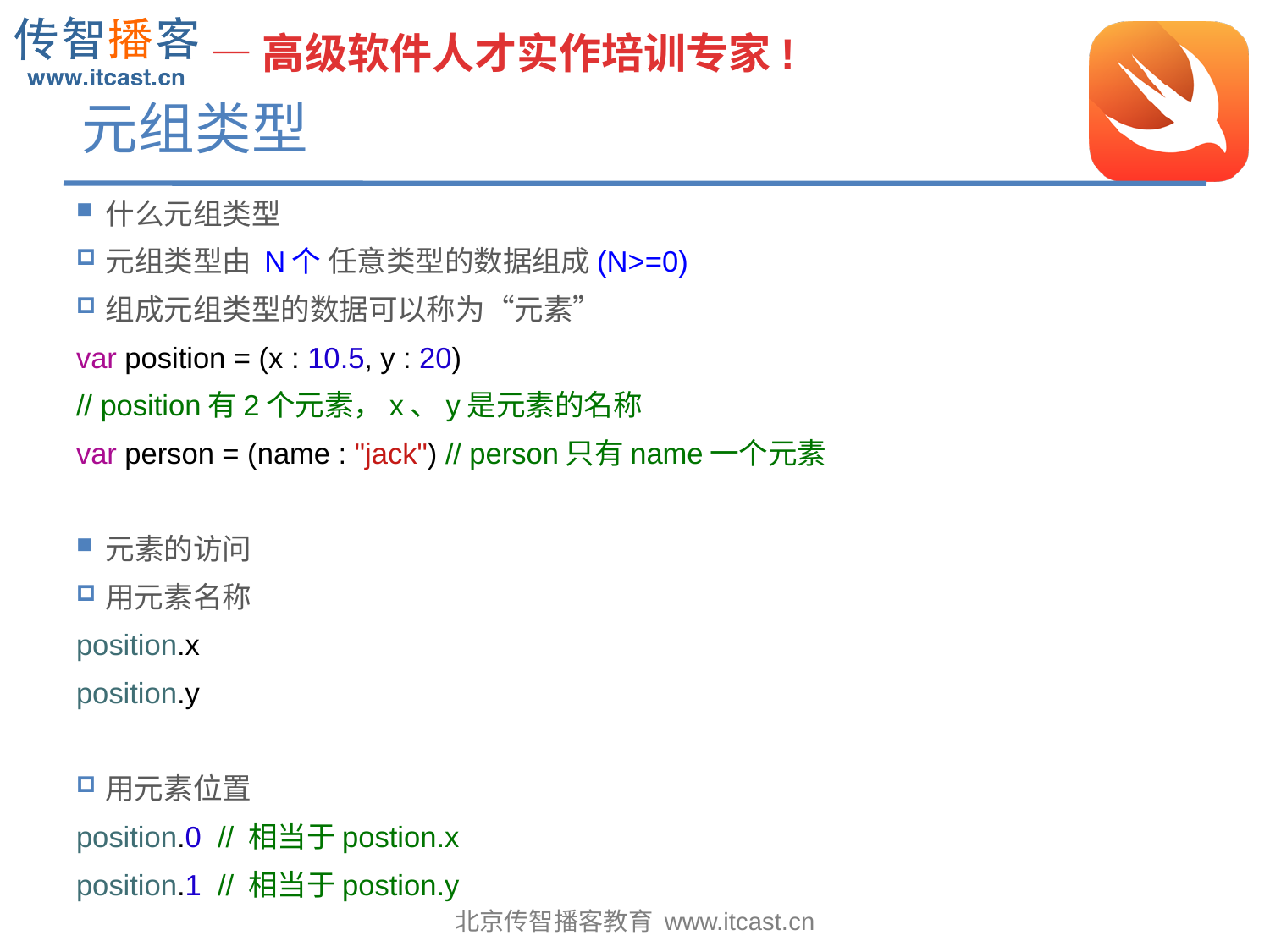

# 元组类型
什么元组类型
元组类型由 N个 任意类型的数据组成(N>=0)
组成元组类型的数据可以称为“元素”
var position = (x : 10.5, y : 20)
// position有2个元素，x、y是元素的名称
var person = (name : "jack") // person只有name一个元素

元素的访问
用元素名称
position.x
position.y

用元素位置
position.0  // 相当于postion.x
position.1  // 相当于postion.y